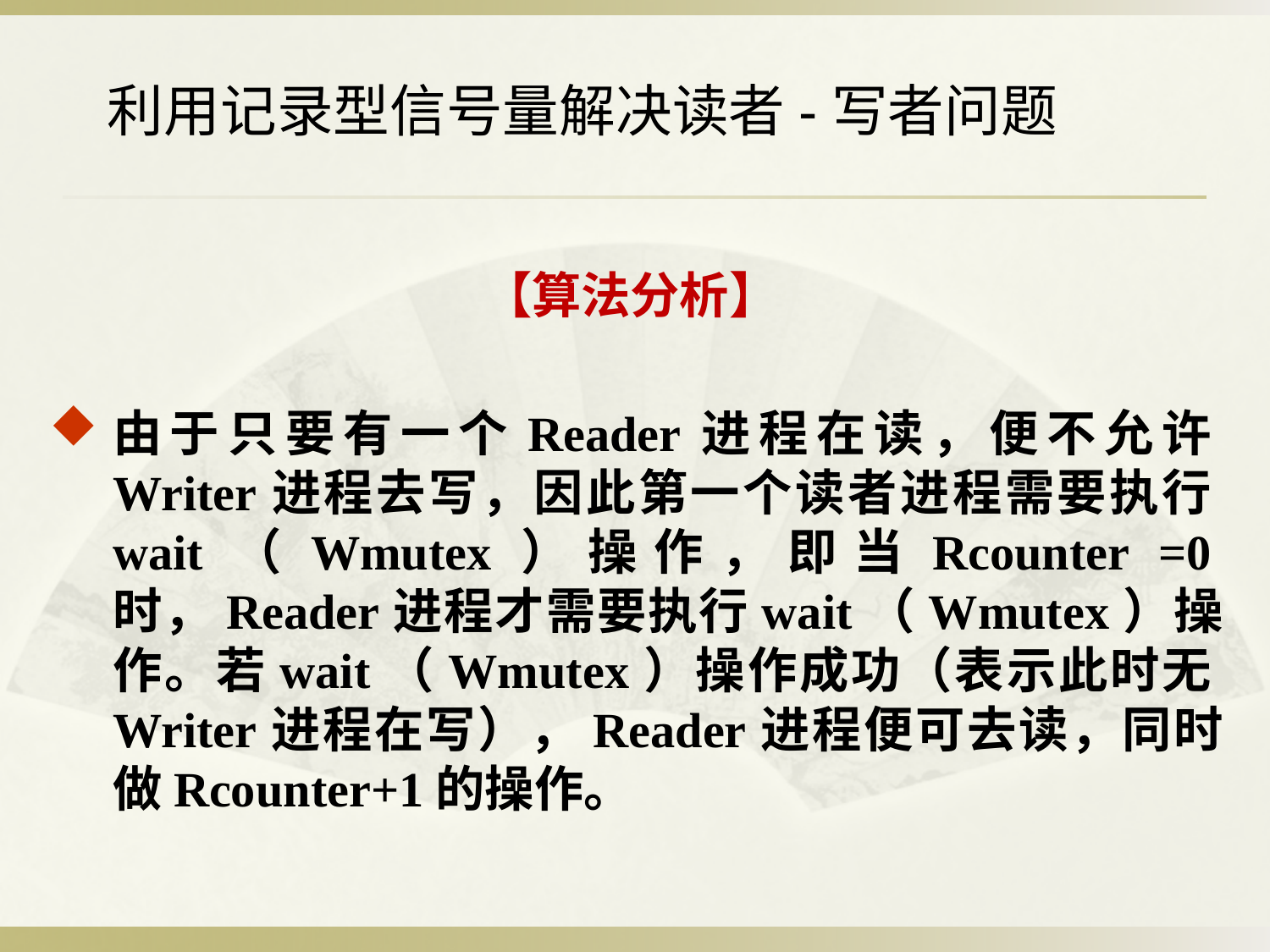

利用记录型信号量解决读者-写者问题
【算法分析】
由于只要有一个Reader进程在读，便不允许Writer进程去写，因此第一个读者进程需要执行wait（Wmutex）操作，即当Rcounter =0时，Reader进程才需要执行wait（Wmutex）操作。若wait（Wmutex）操作成功（表示此时无Writer进程在写），Reader进程便可去读，同时做Rcounter+1的操作。
71